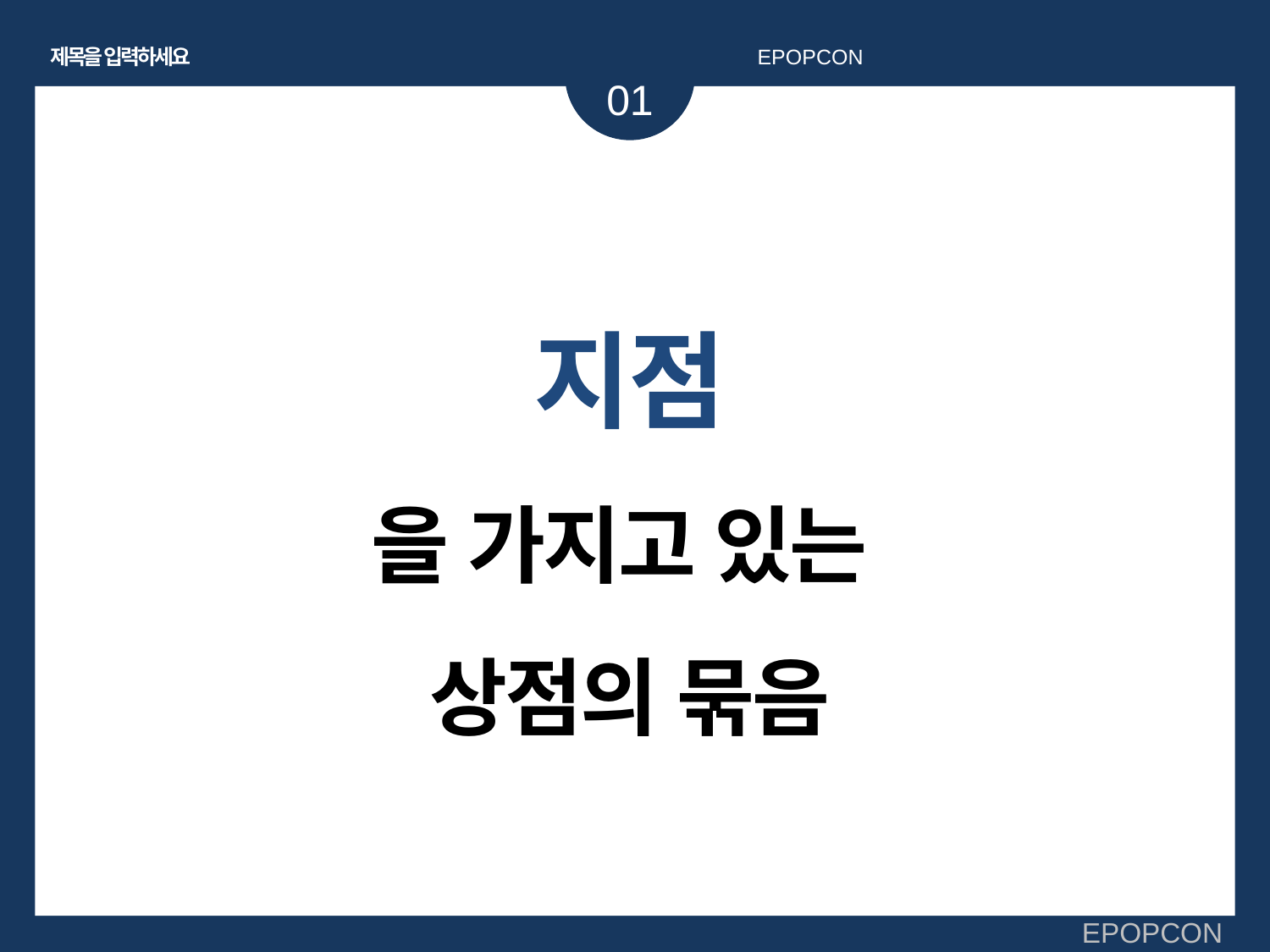

제목을 입력하세요
EPOPCON
01

지점
을 가지고 있는
상점의 묶음
EPOPCON